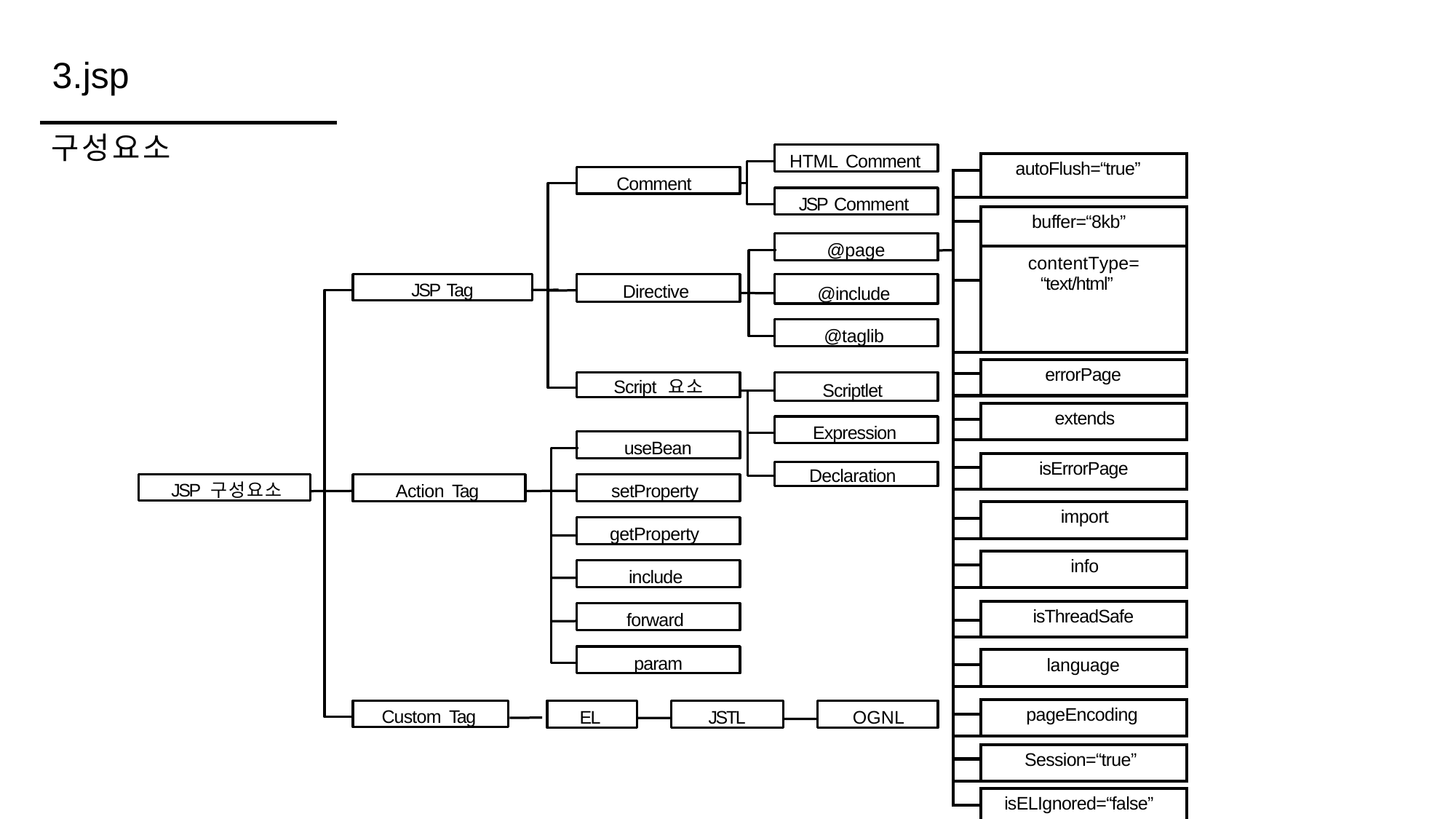

# 3.jsp

구성요소
HTML Comment
|  | autoFlush=“true” |
| --- | --- |
|  |  |
|  |  |
|  | buffer=“8kb” |
|  |  |
|  | contentType= “text/html” |
|  |  |
|  |  |
|  | errorPage |
|  |  |
|  |  |
|  | extends |
|  |  |
|  |  |
|  | isErrorPage |
|  |  |
|  |  |
|  | import |
|  |  |
|  |  |
|  | info |
|  |  |
|  |  |
|  | isThreadSafe |
|  |  |
|  |  |
|  | language |
|  |  |
|  |  |
|  | pageEncoding |
|  |  |
|  |  |
|  | Session=“true” |
|  |  |
|  |  |
|  | isELIgnored=“false” |
|  |  |

Comment

JSP Comment
@page

JSP Tag
Directive
@include

@taglib
Script 요소
Scriptlet

Expression
useBean

Declaration
JSP 구성요소
Action Tag
setProperty

getProperty

include

forward

param
Custom Tag
EL
JSTL
OGNL